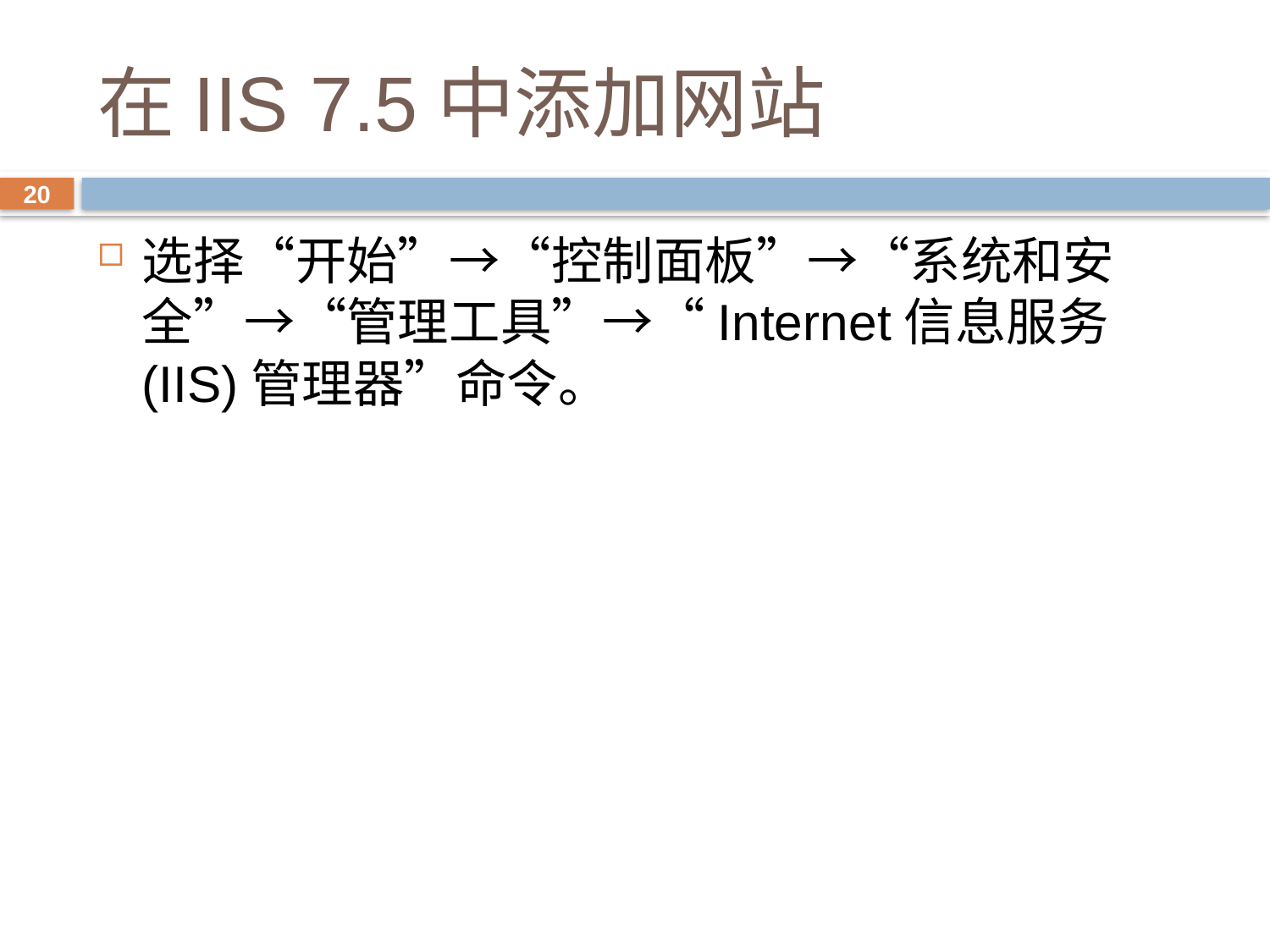

# 在IIS 7.5中添加网站
20
选择“开始”→“控制面板”→“系统和安全”→“管理工具”→“Internet信息服务(IIS)管理器”命令。